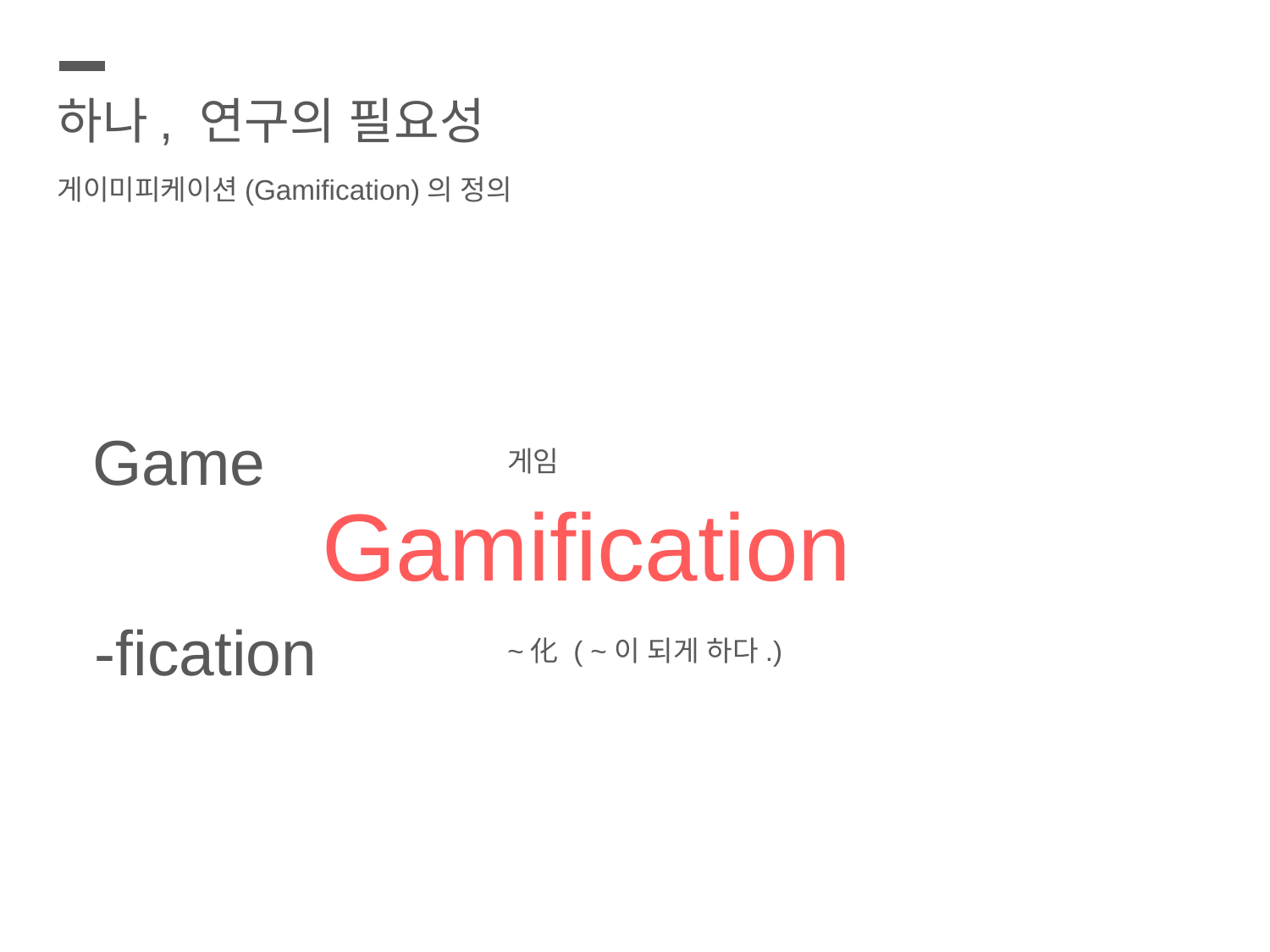

하나, 연구의 필요성
게이미피케이션(Gamification)의 정의
Game
게임
Gamification
-fication
~化 ( ~이 되게 하다.)